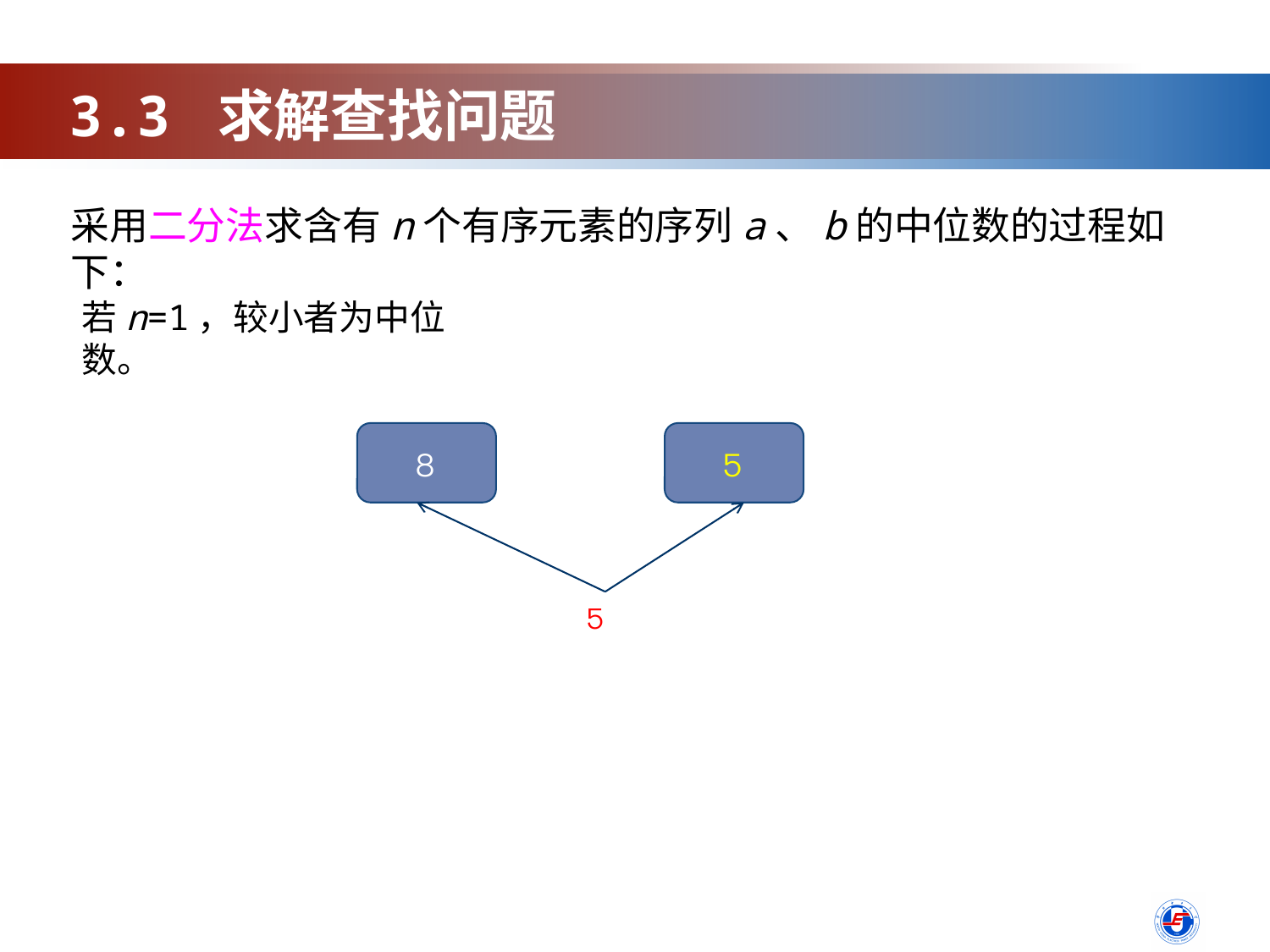

3.3 求解查找问题
采用二分法求含有n个有序元素的序列a、b的中位数的过程如下：
若n=1，较小者为中位数。
8
5
5